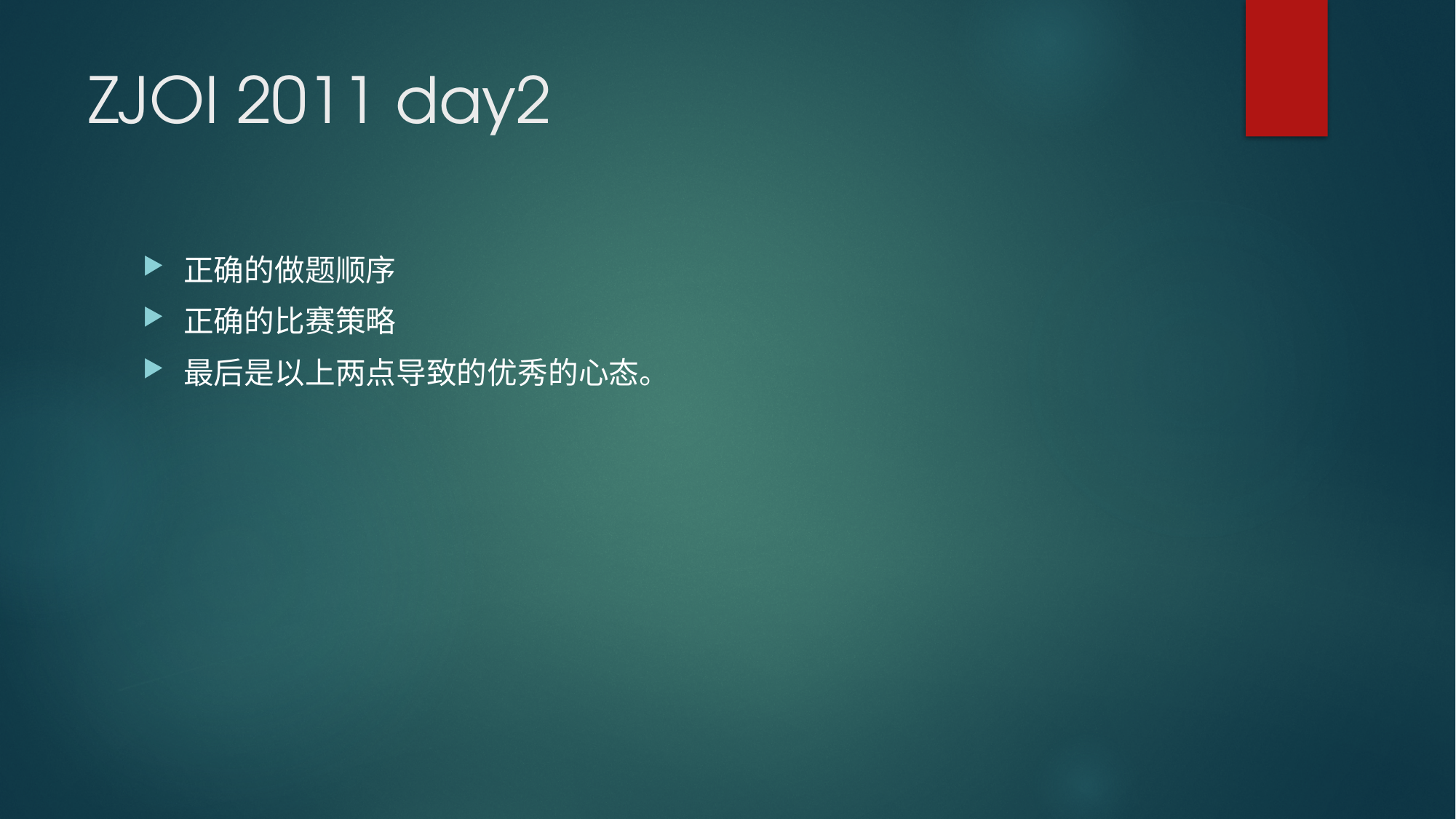

# ZJOI 2011 day2
正确的做题顺序
正确的比赛策略
最后是以上两点导致的优秀的心态。